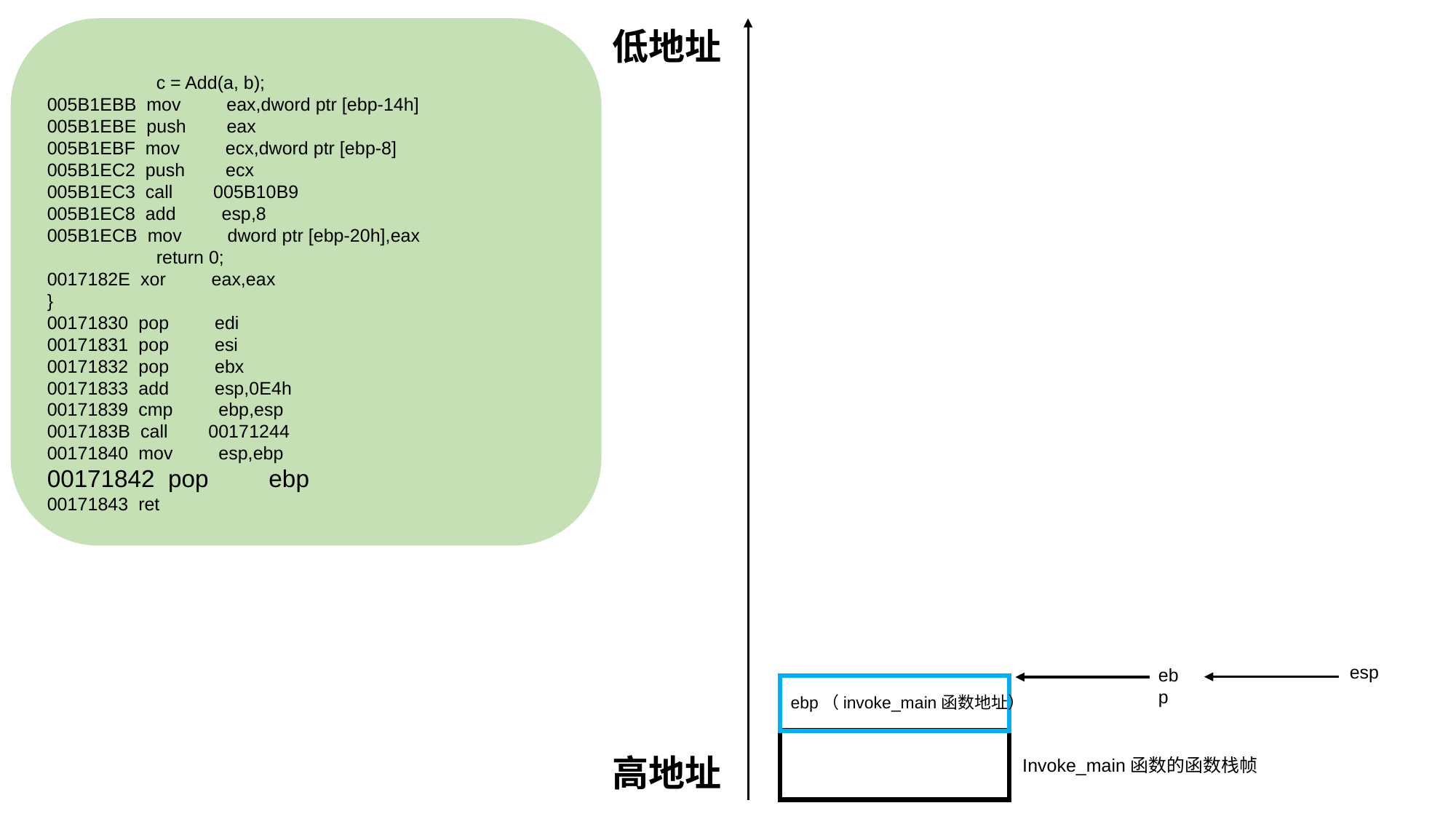

c = Add(a, b);
005B1EBB  mov         eax,dword ptr [ebp-14h]
005B1EBE  push        eax
005B1EBF  mov         ecx,dword ptr [ebp-8]
005B1EC2  push        ecx
005B1EC3  call        005B10B9
005B1EC8  add         esp,8
005B1ECB  mov         dword ptr [ebp-20h],eax
	return 0;
0017182E  xor         eax,eax
}
00171830  pop         edi
00171831  pop         esi
00171832  pop         ebx
00171833  add         esp,0E4h
00171839  cmp         ebp,esp
0017183B  call        00171244
00171840  mov         esp,ebp
00171842  pop         ebp
00171843  ret
低地址
esp
ebp

ebp（invoke_main函数地址）

高地址
Invoke_main函数的函数栈帧